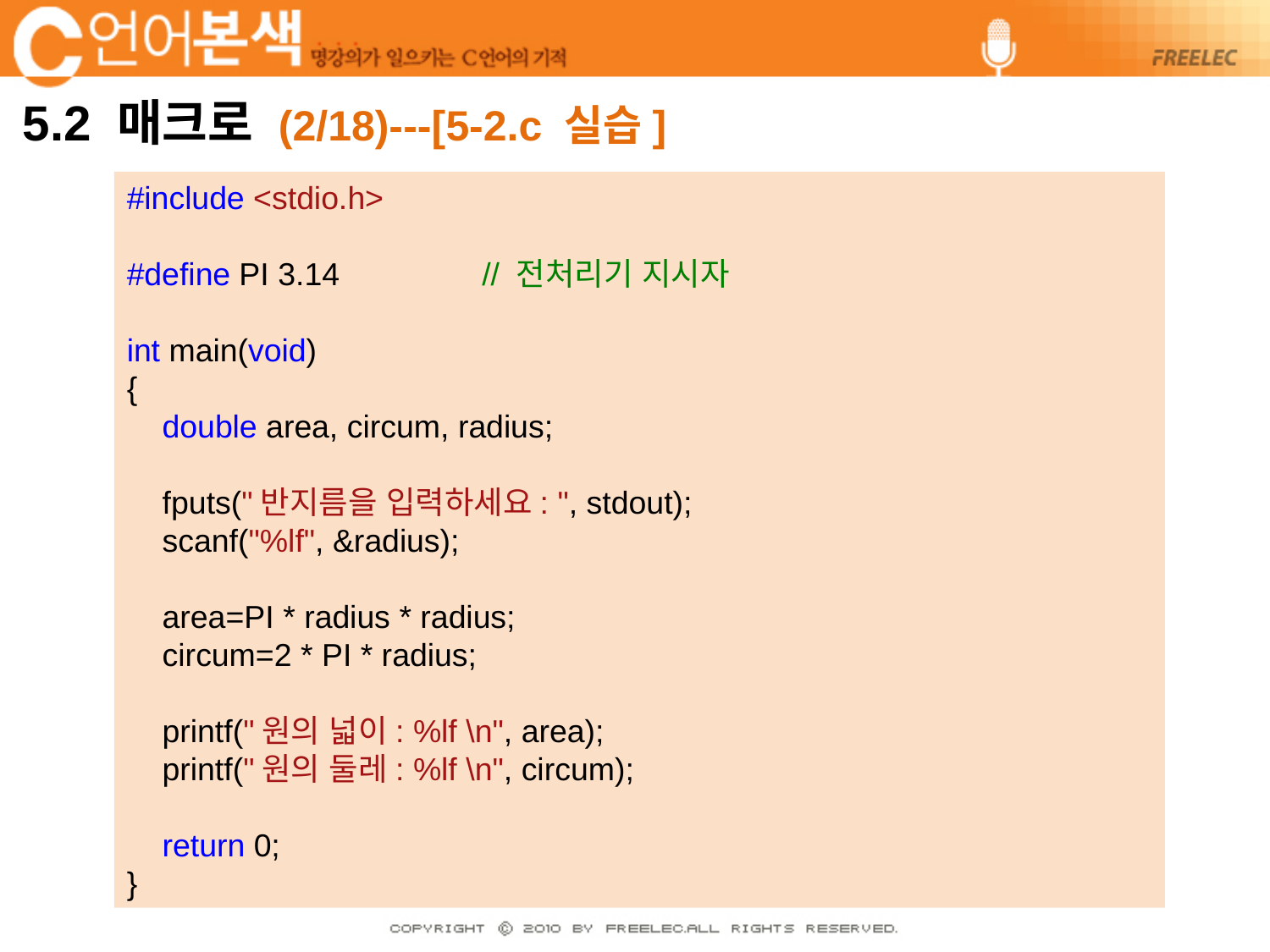

# 5.2 매크로 (2/18)---[5-2.c 실습]
#include <stdio.h>

#define PI 3.14                // 전처리기 지시자

int main(void)
{
    double area, circum, radius;

    fputs("반지름을 입력하세요: ", stdout);
    scanf("%lf", &radius);

    area=PI * radius * radius;
    circum=2 * PI * radius;

    printf("원의 넓이: %lf \n", area);
    printf("원의 둘레: %lf \n", circum);

    return 0;
}